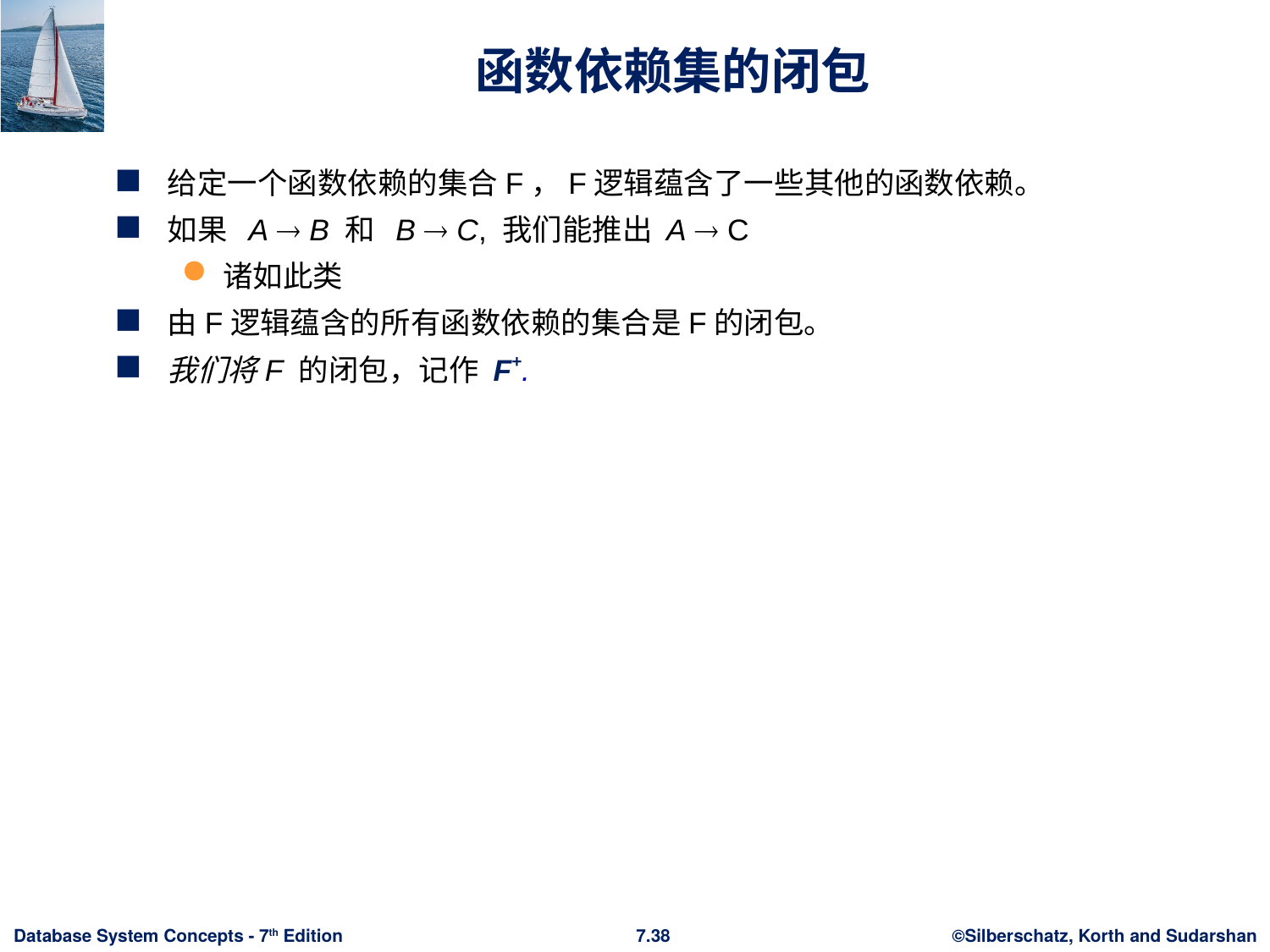

# 函数依赖集的闭包
给定一个函数依赖的集合F，F逻辑蕴含了一些其他的函数依赖。
如果  A → B 和  B → C, 我们能推出 A → C
诸如此类
由F逻辑蕴含的所有函数依赖的集合是F的闭包。
我们将F 的闭包，记作 F+.